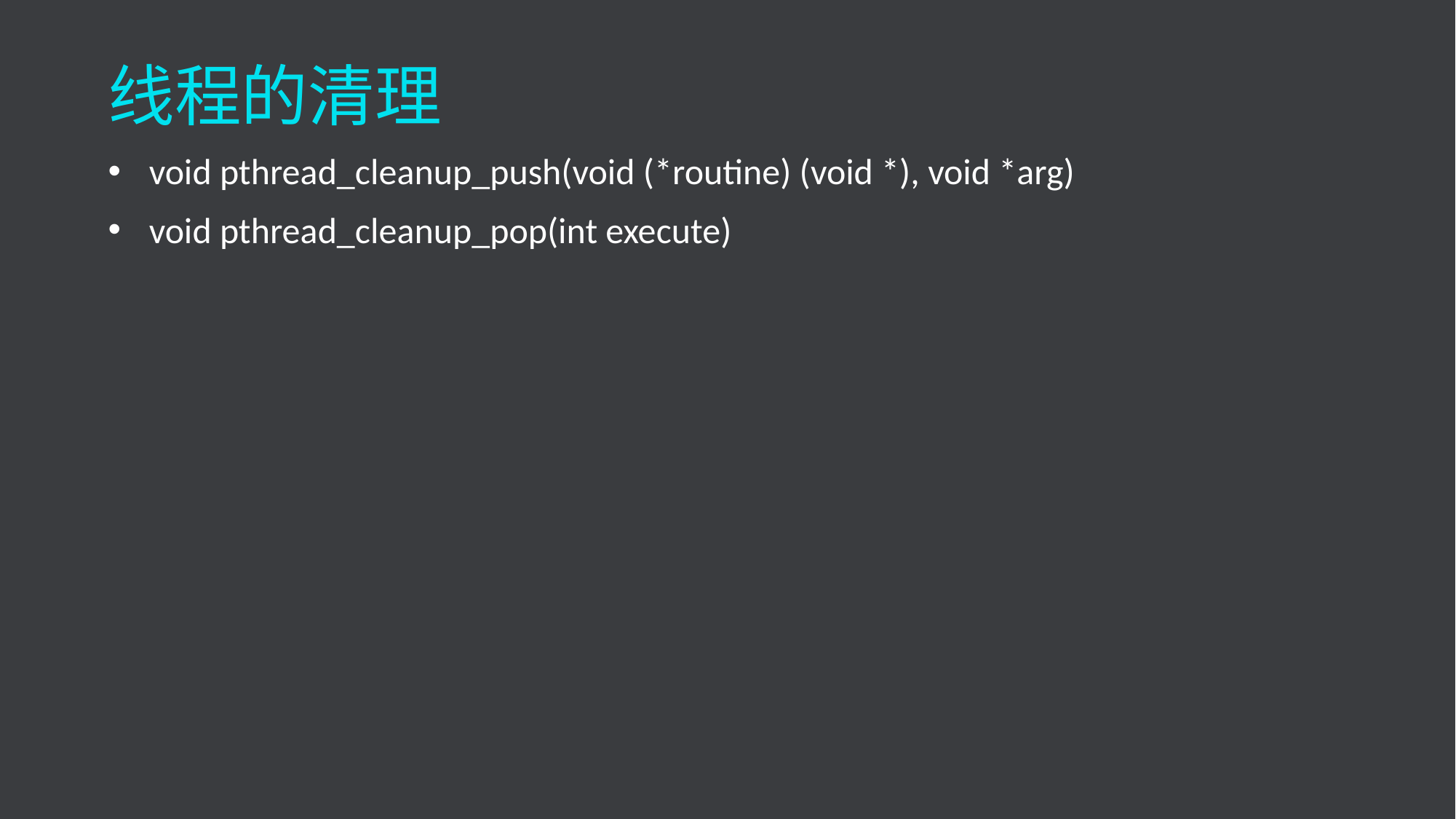

线程的清理
void pthread_cleanup_push(void (*routine) (void *), void *arg)
void pthread_cleanup_pop(int execute)